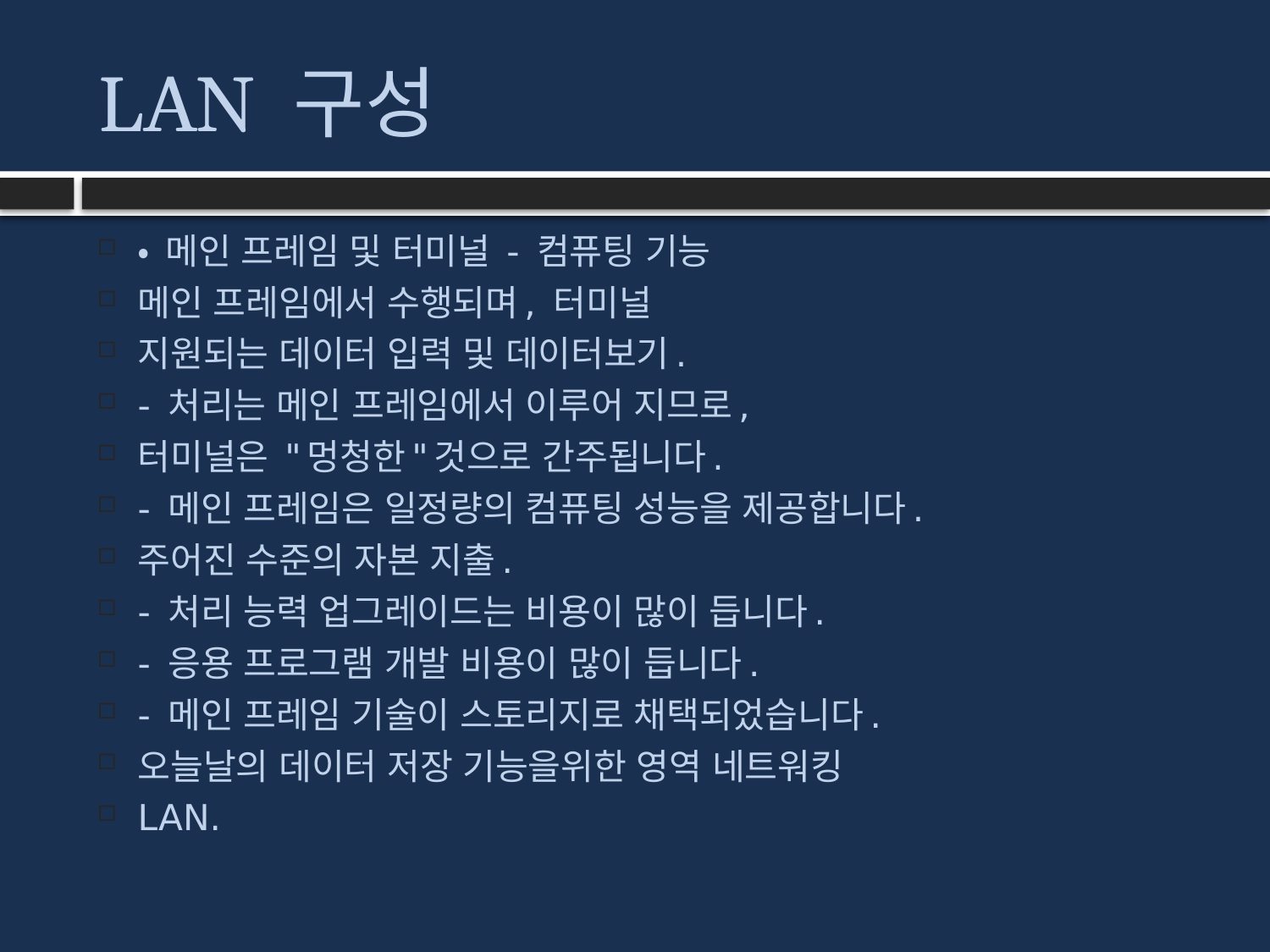

# LAN 구성
• 메인 프레임 및 터미널 - 컴퓨팅 기능
메인 프레임에서 수행되며, 터미널
지원되는 데이터 입력 및 데이터보기.
- 처리는 메인 프레임에서 이루어 지므로,
터미널은 "멍청한"것으로 간주됩니다.
- 메인 프레임은 일정량의 컴퓨팅 성능을 제공합니다.
주어진 수준의 자본 지출.
- 처리 능력 업그레이드는 비용이 많이 듭니다.
- 응용 프로그램 개발 비용이 많이 듭니다.
- 메인 프레임 기술이 스토리지로 채택되었습니다.
오늘날의 데이터 저장 기능을위한 영역 네트워킹
LAN.